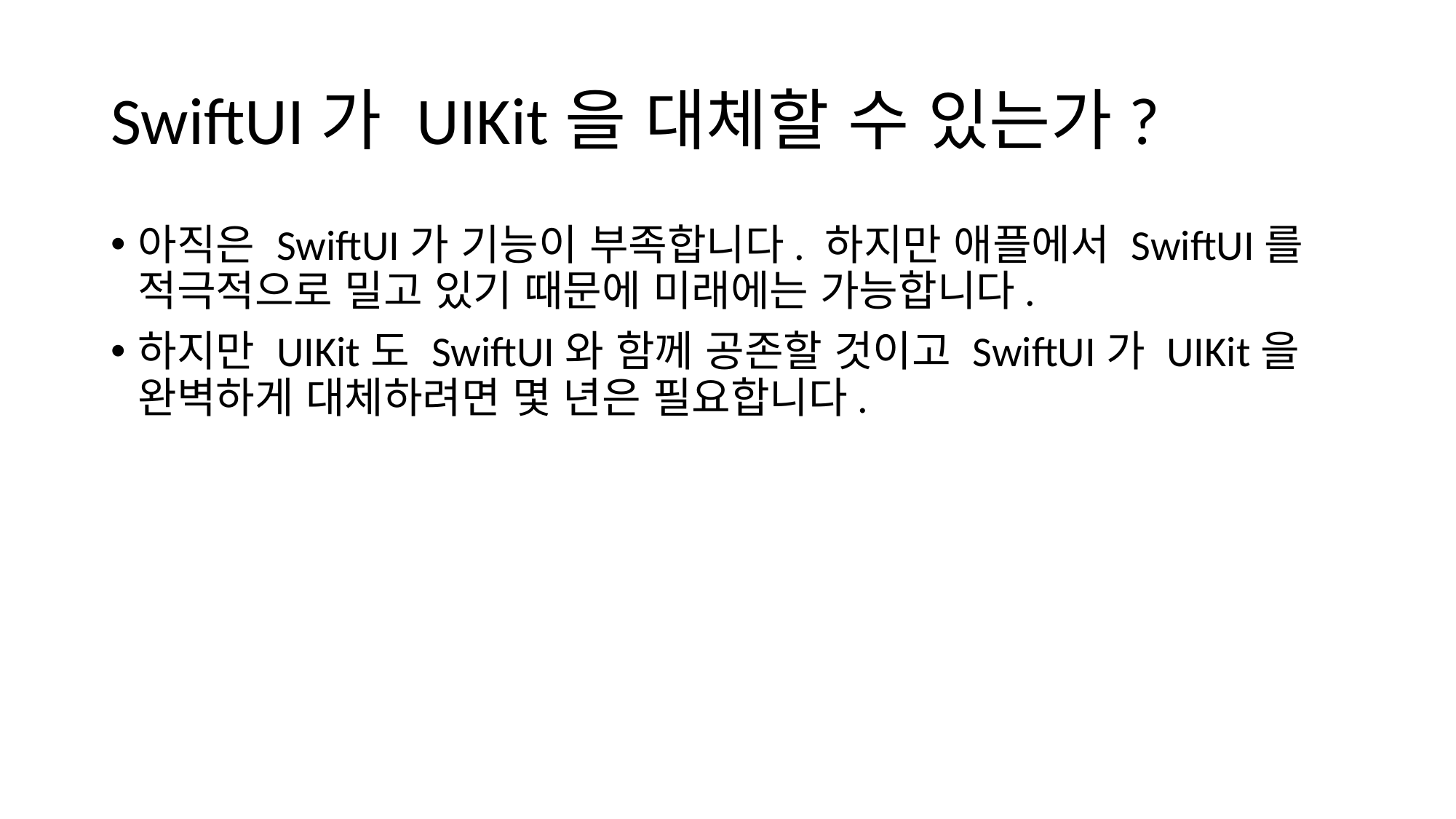

# SwiftUI가 UIKit을 대체할 수 있는가?
아직은 SwiftUI가 기능이 부족합니다. 하지만 애플에서 SwiftUI를 적극적으로 밀고 있기 때문에 미래에는 가능합니다.
하지만 UIKit도 SwiftUI와 함께 공존할 것이고 SwiftUI가 UIKit을 완벽하게 대체하려면 몇 년은 필요합니다.